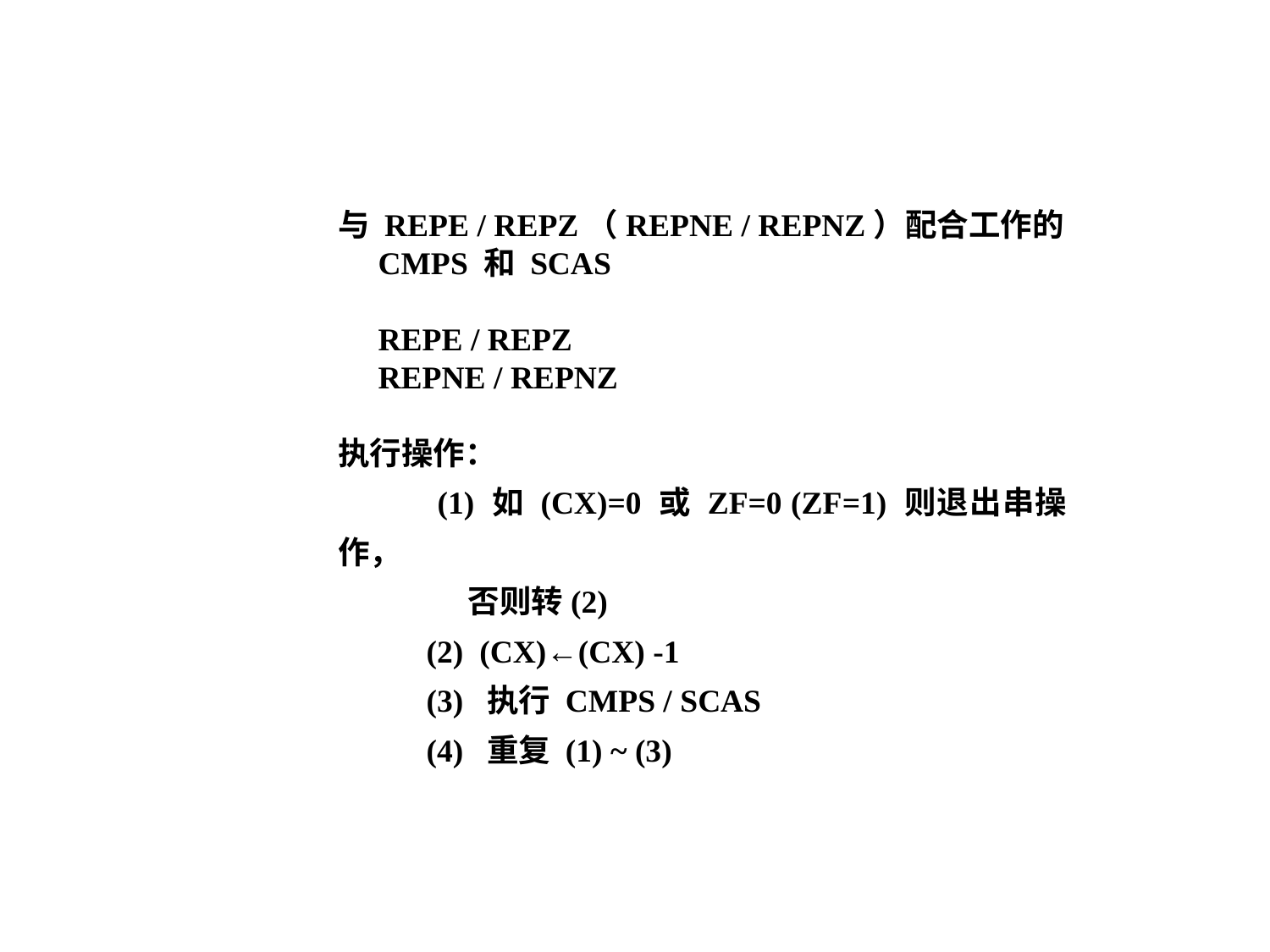

与 REPE / REPZ（REPNE / REPNZ）配合工作的
     CMPS 和 SCAS

     REPE / REPZ
     REPNE / REPNZ

执行操作：
           (1) 如 (CX)=0 或 ZF=0 (ZF=1) 则退出串操作，
                 否则转(2)
           (2)  (CX)←(CX) -1
           (3)  执行 CMPS / SCAS
           (4)  重复 (1) ~ (3)